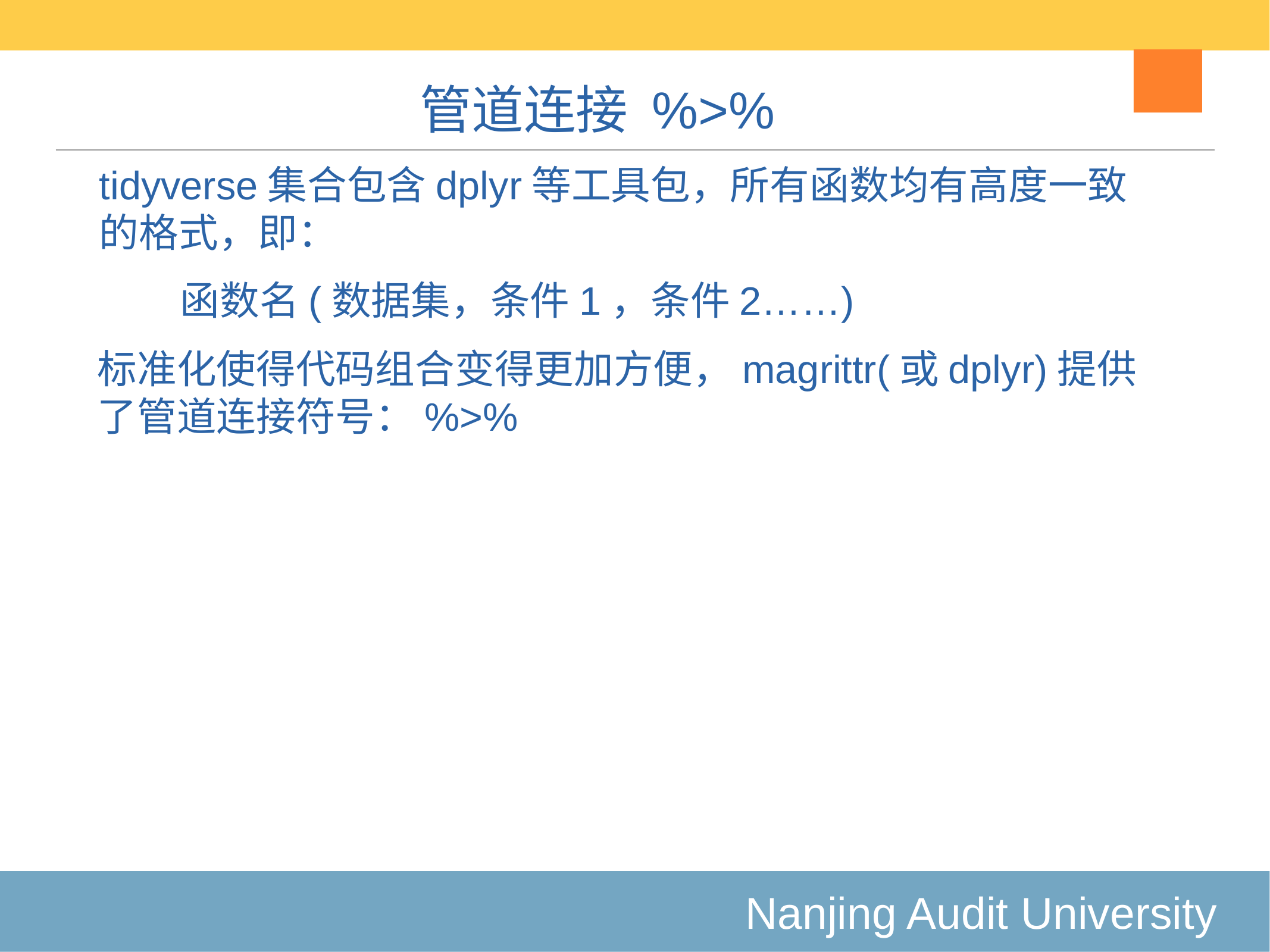

# 管道连接 %>%
tidyverse集合包含dplyr等工具包，所有函数均有高度一致的格式，即：
函数名(数据集，条件1，条件2……)
标准化使得代码组合变得更加方便，magrittr(或dplyr)提供了管道连接符号：%>%